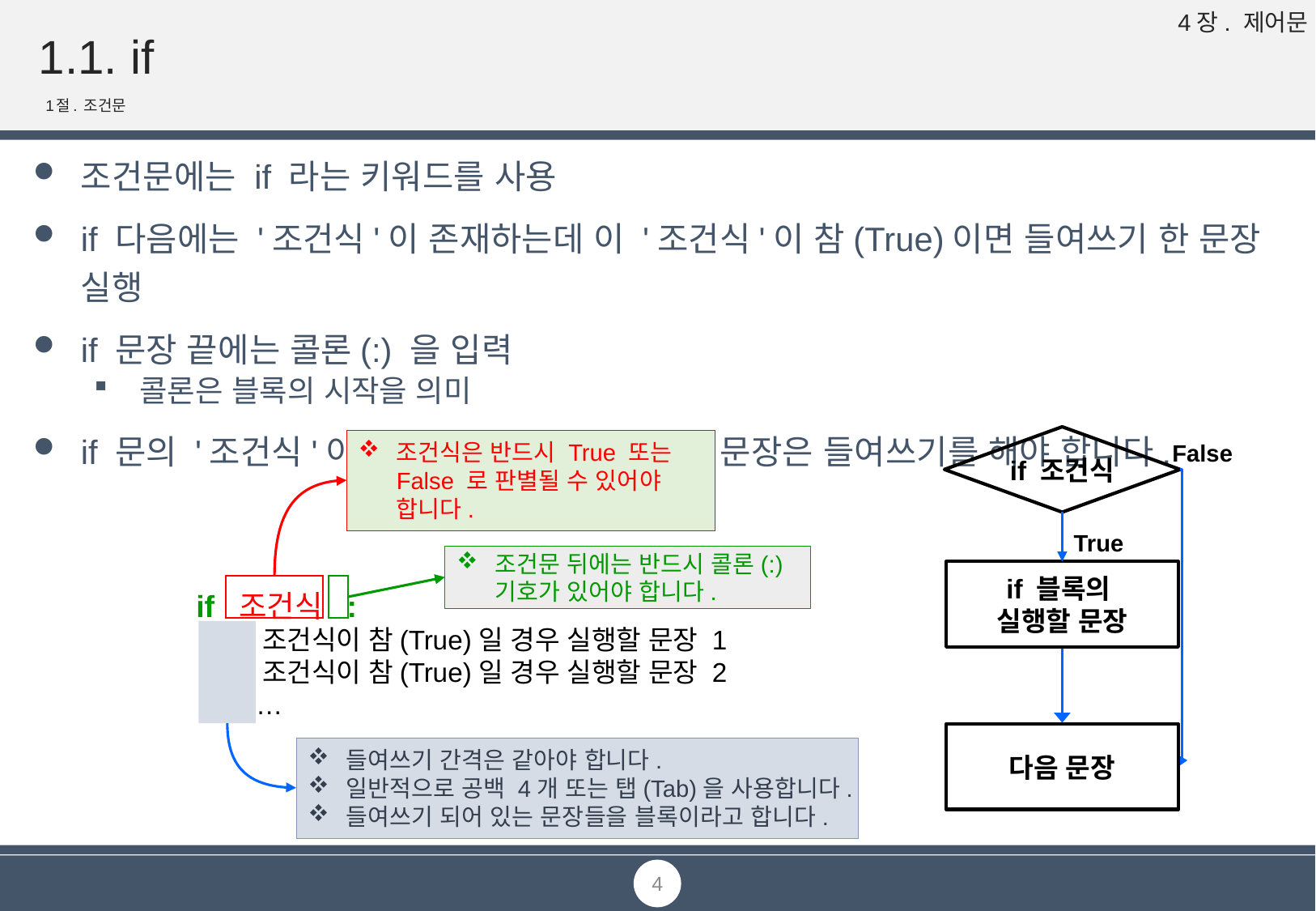

# 1.1. if
1절. 조건문
조건문에는 if 라는 키워드를 사용
if 다음에는 '조건식'이 존재하는데 이 '조건식'이 참(True)이면 들여쓰기 한 문장 실행
if 문장 끝에는 콜론(:) 을 입력
콜론은 블록의 시작을 의미
if 문의 '조건식'이 참(True)일 때 실행되는 문장은 들여쓰기를 해야 합니다.

if 조건식
False
True
if 블록의
실행할 문장
다음 문장
조건식은 반드시 True 또는 False 로 판별될 수 있어야 합니다.
조건문 뒤에는 반드시 콜론(:) 기호가 있어야 합니다.
if  조건식  :
        조건식이 참(True)일 경우 실행할 문장 1
        조건식이 참(True)일 경우 실행할 문장 2
        …

들여쓰기 간격은 같아야 합니다.
일반적으로 공백 4개 또는 탭(Tab)을 사용합니다.
들여쓰기 되어 있는 문장들을 블록이라고 합니다.
4